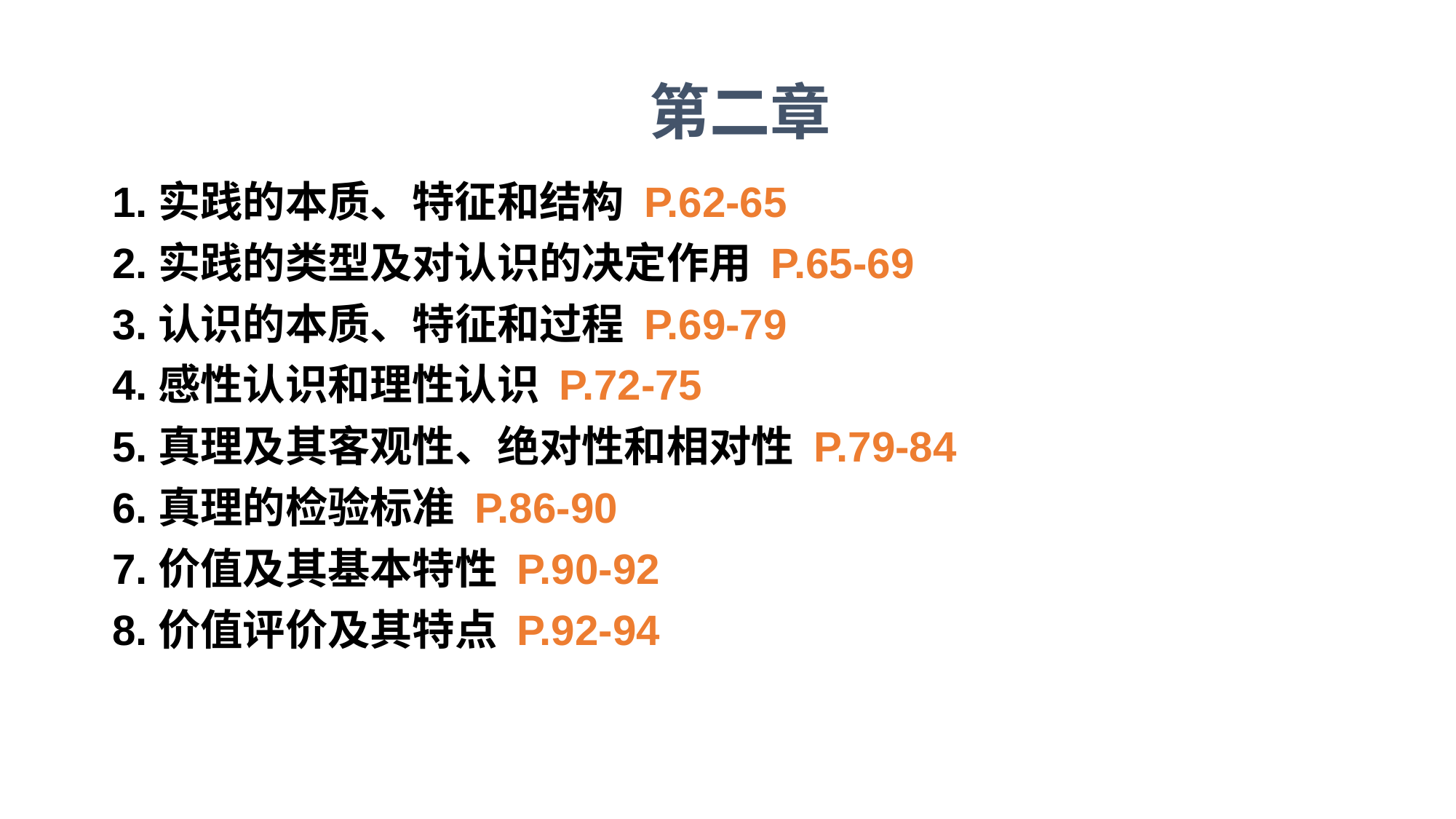

第二章
1.实践的本质、特征和结构 P.62-65
2.实践的类型及对认识的决定作用 P.65-69
3.认识的本质、特征和过程 P.69-79
4.感性认识和理性认识 P.72-75
5.真理及其客观性、绝对性和相对性 P.79-84
6.真理的检验标准 P.86-90
7.价值及其基本特性 P.90-92
8.价值评价及其特点 P.92-94